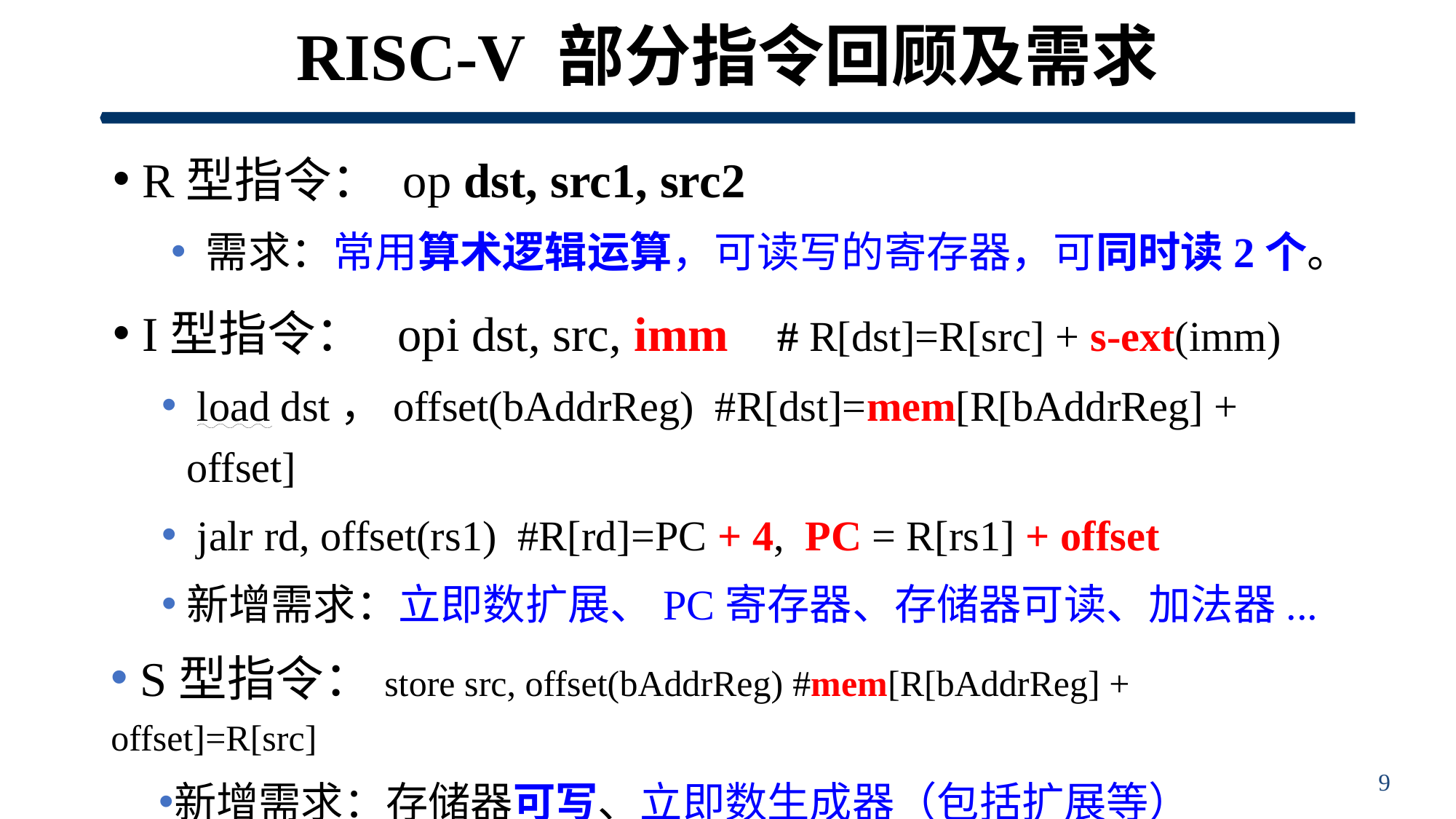

# RISC-V 部分指令回顾及需求
 R型指令： op dst, src1, src2
 需求：常用算术逻辑运算，可读写的寄存器，可同时读2个。
 I型指令：  opi dst, src, imm    # R[dst]=R[src] + s-ext(imm)
 load dst，offset(bAddrReg)  #R[dst]=mem[R[bAddrReg] + offset]
 jalr rd, offset(rs1)  #R[rd]=PC + 4,  PC = R[rs1] + offset
新增需求：立即数扩展、PC寄存器、存储器可读、加法器...
 S型指令：store src, offset(bAddrReg) #mem[R[bAddrReg] + offset]=R[src]
新增需求：存储器可写、立即数生成器（包括扩展等）
9